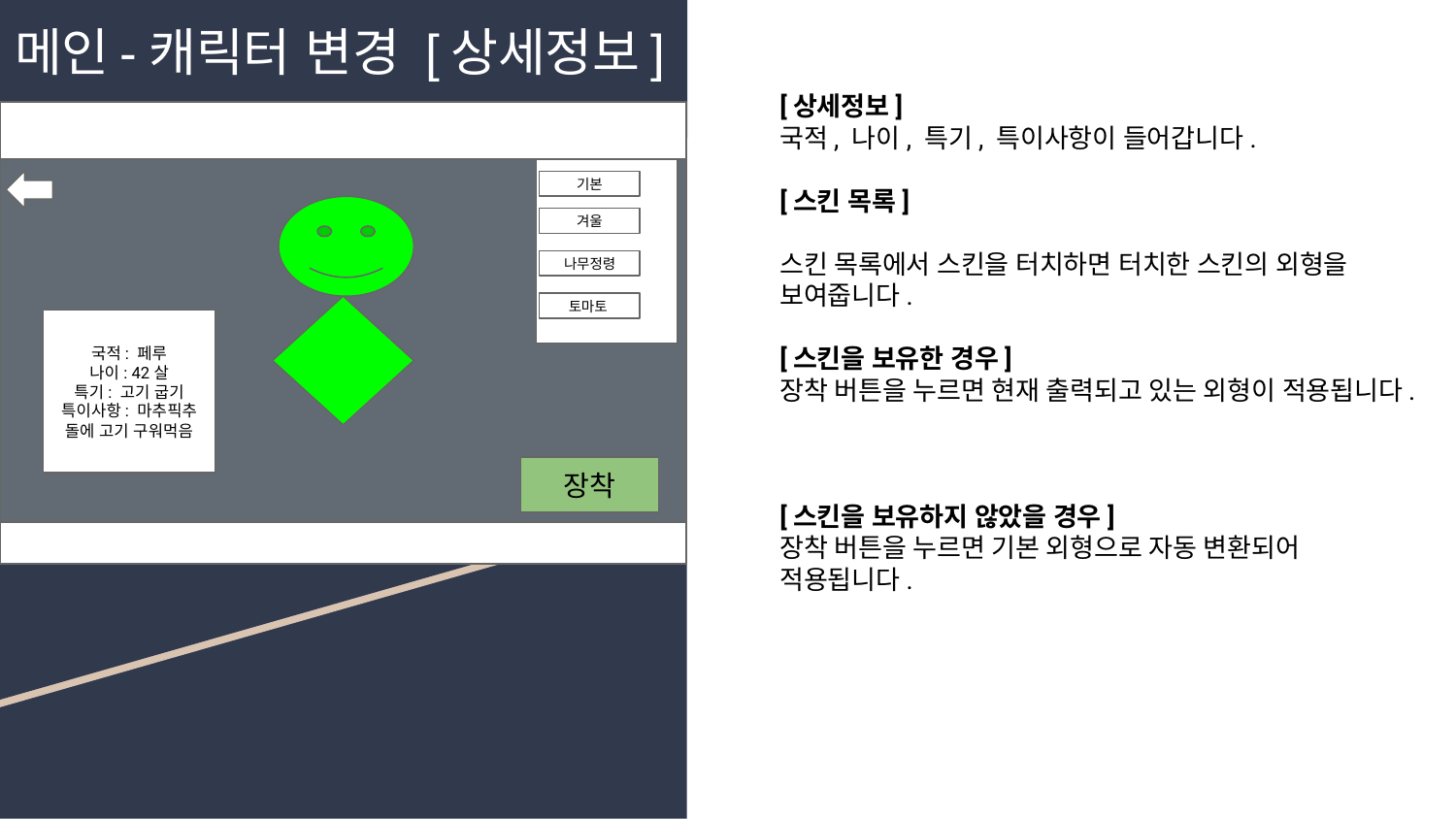

# 메인-캐릭터 변경 [상세정보]
[상세정보]
국적, 나이, 특기, 특이사항이 들어갑니다.

[스킨 목록]

스킨 목록에서 스킨을 터치하면 터치한 스킨의 외형을 보여줍니다.

[스킨을 보유한 경우]
장착 버튼을 누르면 현재 출력되고 있는 외형이 적용됩니다.

[스킨을 보유하지 않았을 경우]
장착 버튼을 누르면 기본 외형으로 자동 변환되어 적용됩니다.

기본

겨울
나무정령
토마토

국적: 페루
나이: 42살
특기: 고기 굽기
특이사항: 마추픽추 돌에 고기 구워먹음
장착